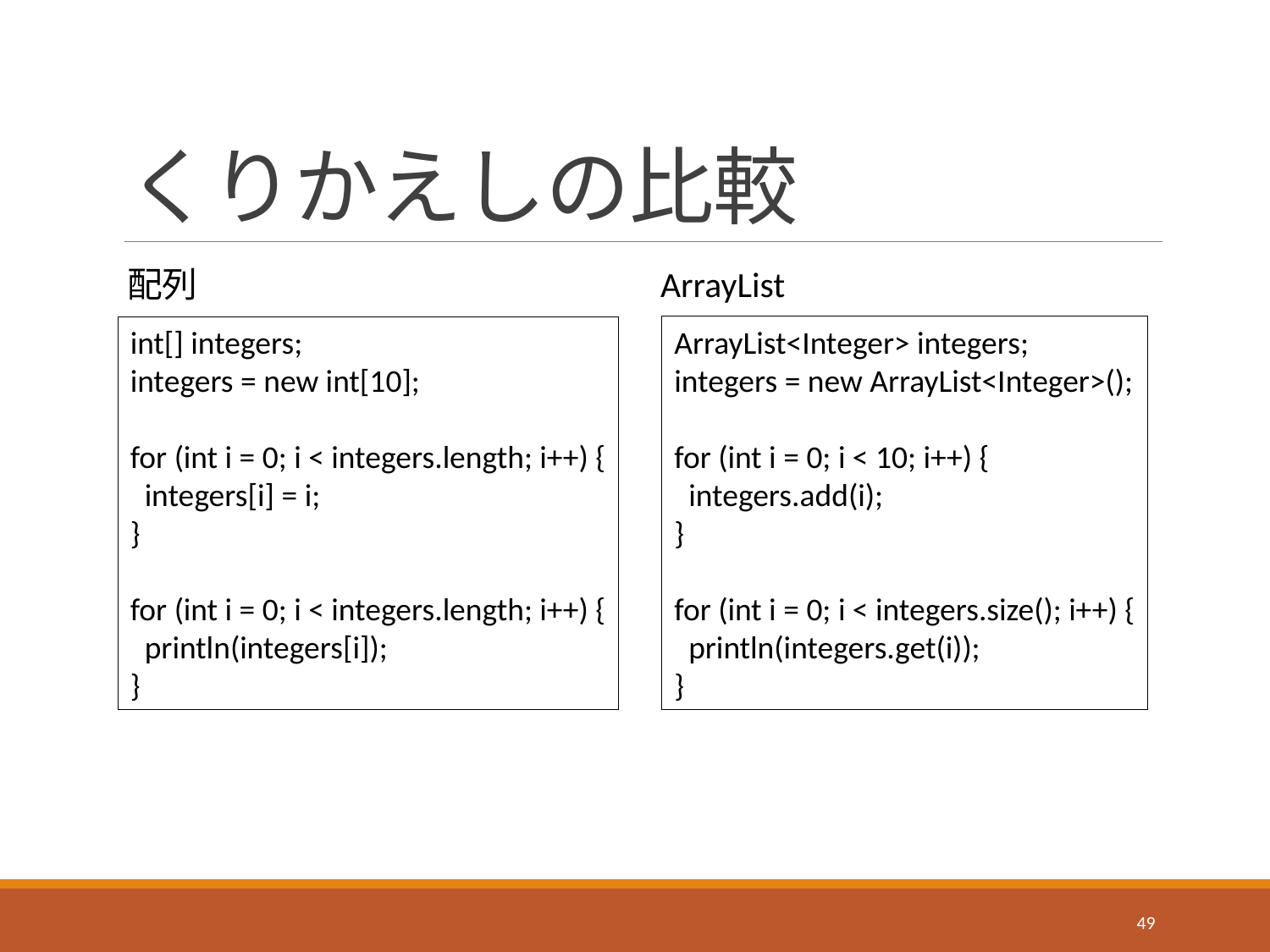

# くりかえしの比較
配列
ArrayList
ArrayList<Integer> integers;
integers = new ArrayList<Integer>();

for (int i = 0; i < 10; i++) {
  integers.add(i);
}

for (int i = 0; i < integers.size(); i++) {
  println(integers.get(i));
}
int[] integers;
integers = new int[10];

for (int i = 0; i < integers.length; i++) {
  integers[i] = i;
}

for (int i = 0; i < integers.length; i++) {
  println(integers[i]);
}
49